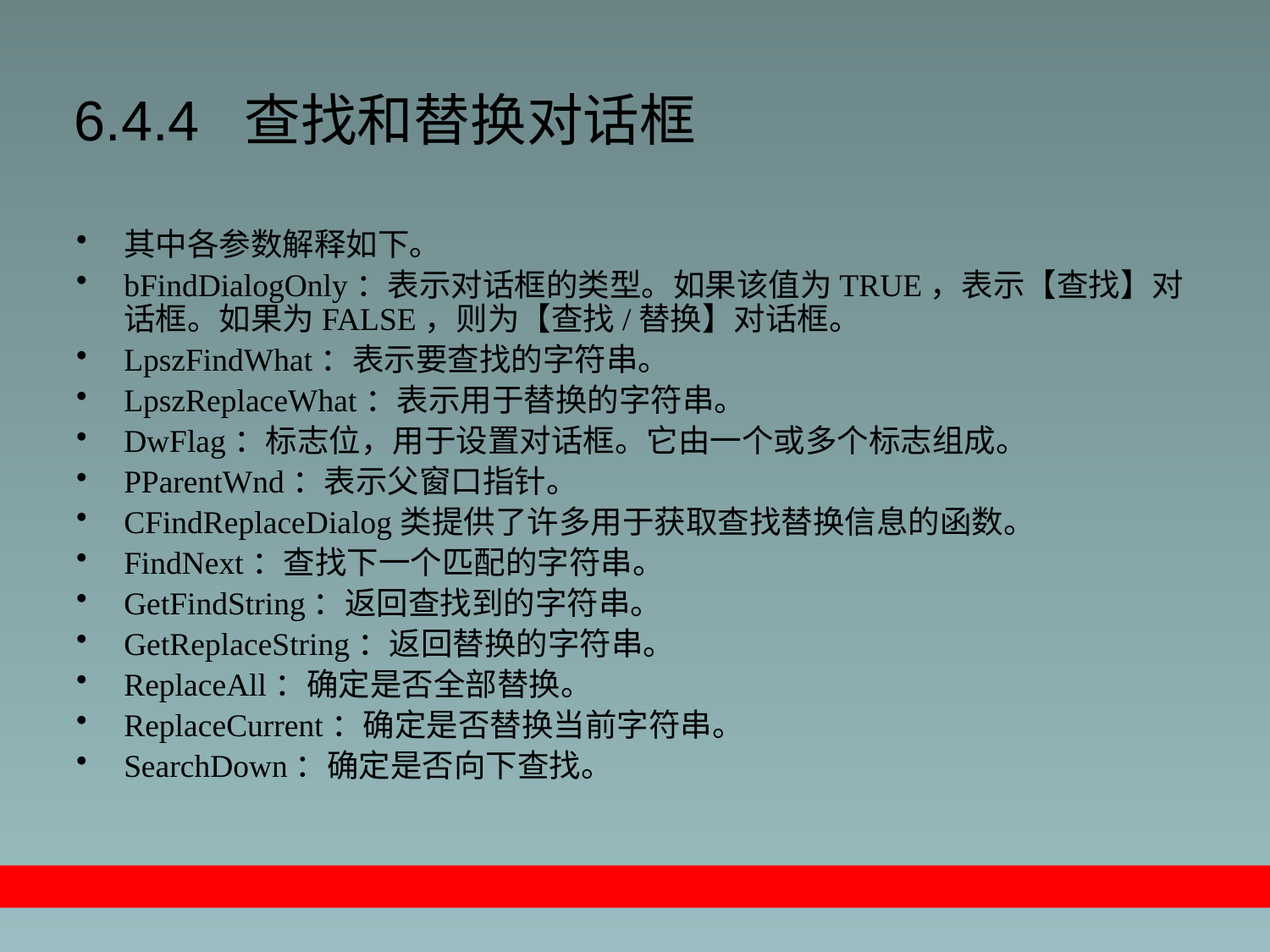

# 6.4.4  查找和替换对话框
其中各参数解释如下。
bFindDialogOnly：表示对话框的类型。如果该值为TRUE，表示【查找】对话框。如果为FALSE，则为【查找/替换】对话框。
LpszFindWhat：表示要查找的字符串。
LpszReplaceWhat：表示用于替换的字符串。
DwFlag：标志位，用于设置对话框。它由一个或多个标志组成。
PParentWnd：表示父窗口指针。
CFindReplaceDialog类提供了许多用于获取查找替换信息的函数。
FindNext：查找下一个匹配的字符串。
GetFindString：返回查找到的字符串。
GetReplaceString：返回替换的字符串。
ReplaceAll：确定是否全部替换。
ReplaceCurrent：确定是否替换当前字符串。
SearchDown：确定是否向下查找。